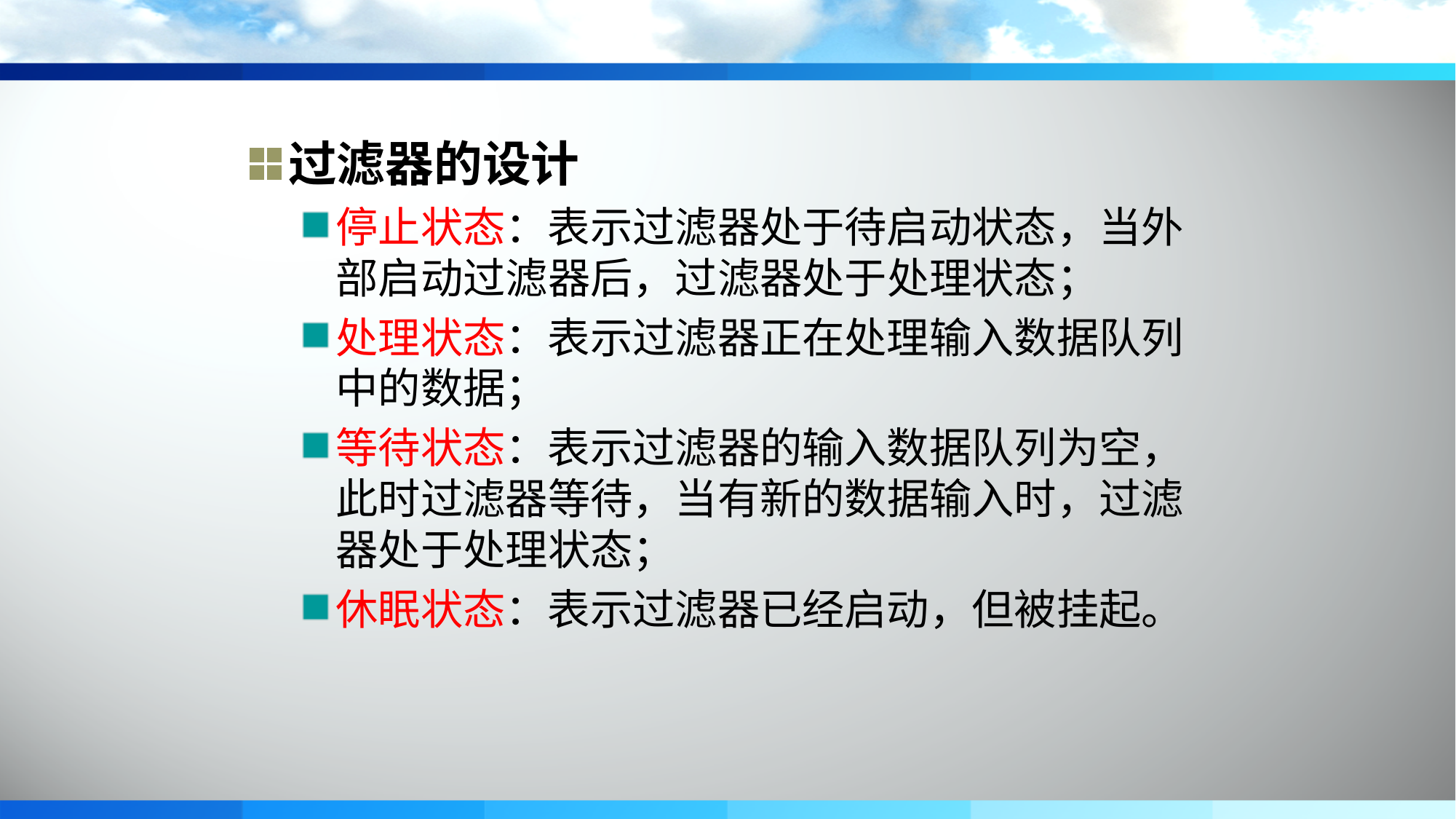

过滤器的设计
停止状态：表示过滤器处于待启动状态，当外部启动过滤器后，过滤器处于处理状态；
处理状态：表示过滤器正在处理输入数据队列中的数据；
等待状态：表示过滤器的输入数据队列为空，此时过滤器等待，当有新的数据输入时，过滤器处于处理状态；
休眠状态：表示过滤器已经启动，但被挂起。